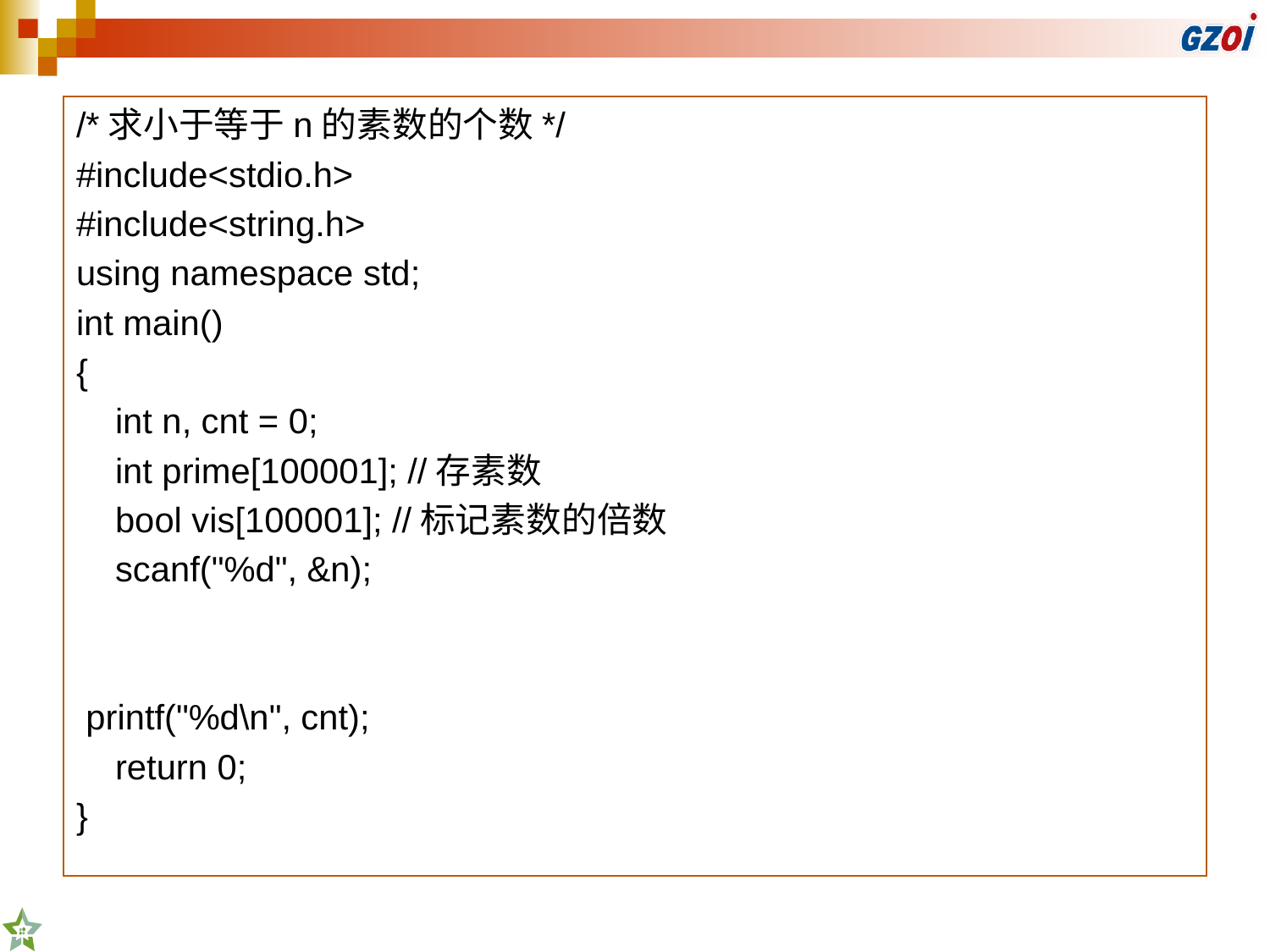

/*求小于等于n的素数的个数*/
#include<stdio.h>
#include<string.h>
using namespace std;
int main()
{
    int n, cnt = 0;
    int prime[100001]; //存素数
    bool vis[100001]; //标记素数的倍数
    scanf("%d", &n);

 printf("%d\n", cnt);
    return 0;
}